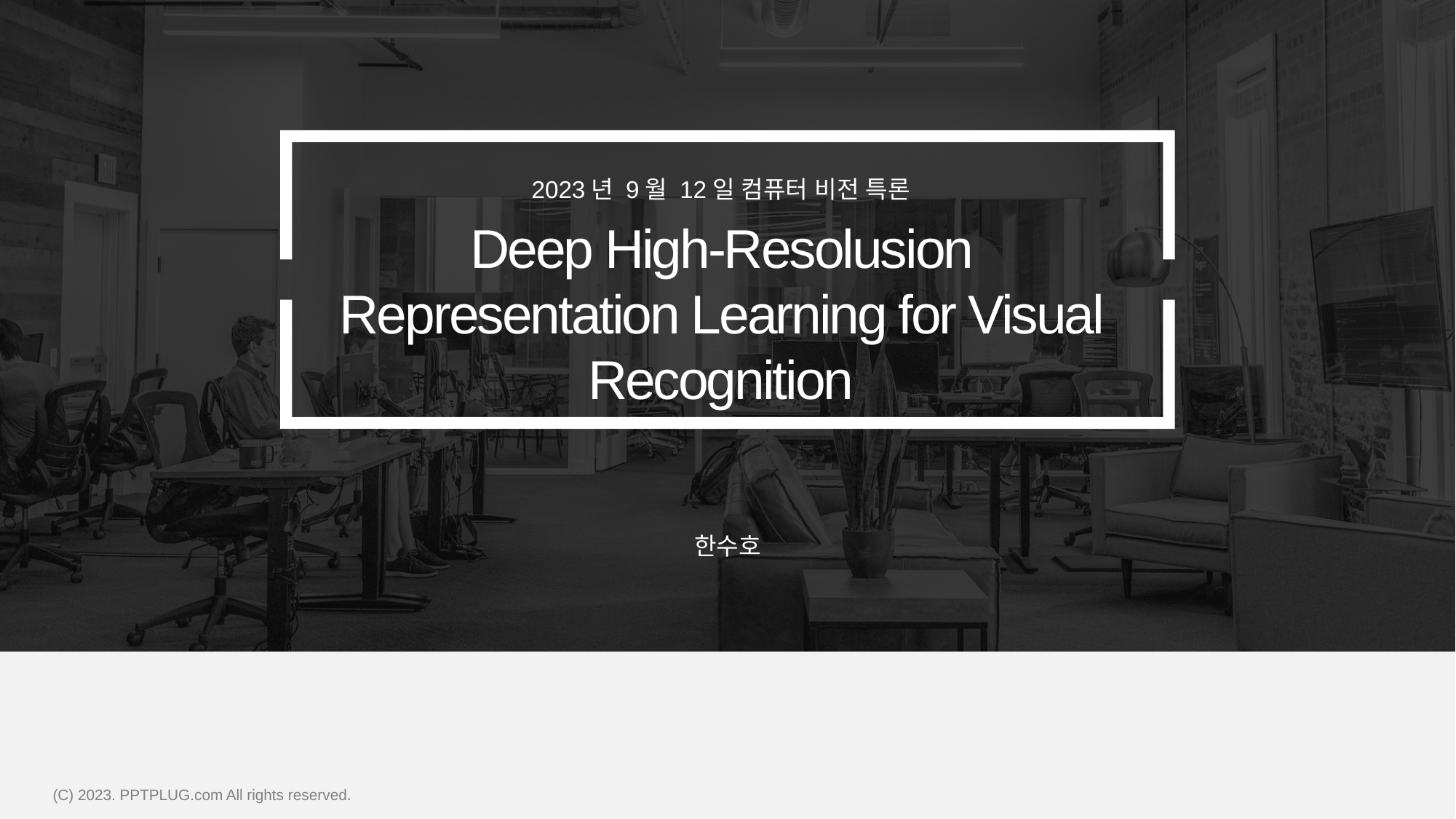

2023년 9월 12일 컴퓨터 비전 특론
Deep High-Resolusion Representation Learning for Visual Recognition

한수호